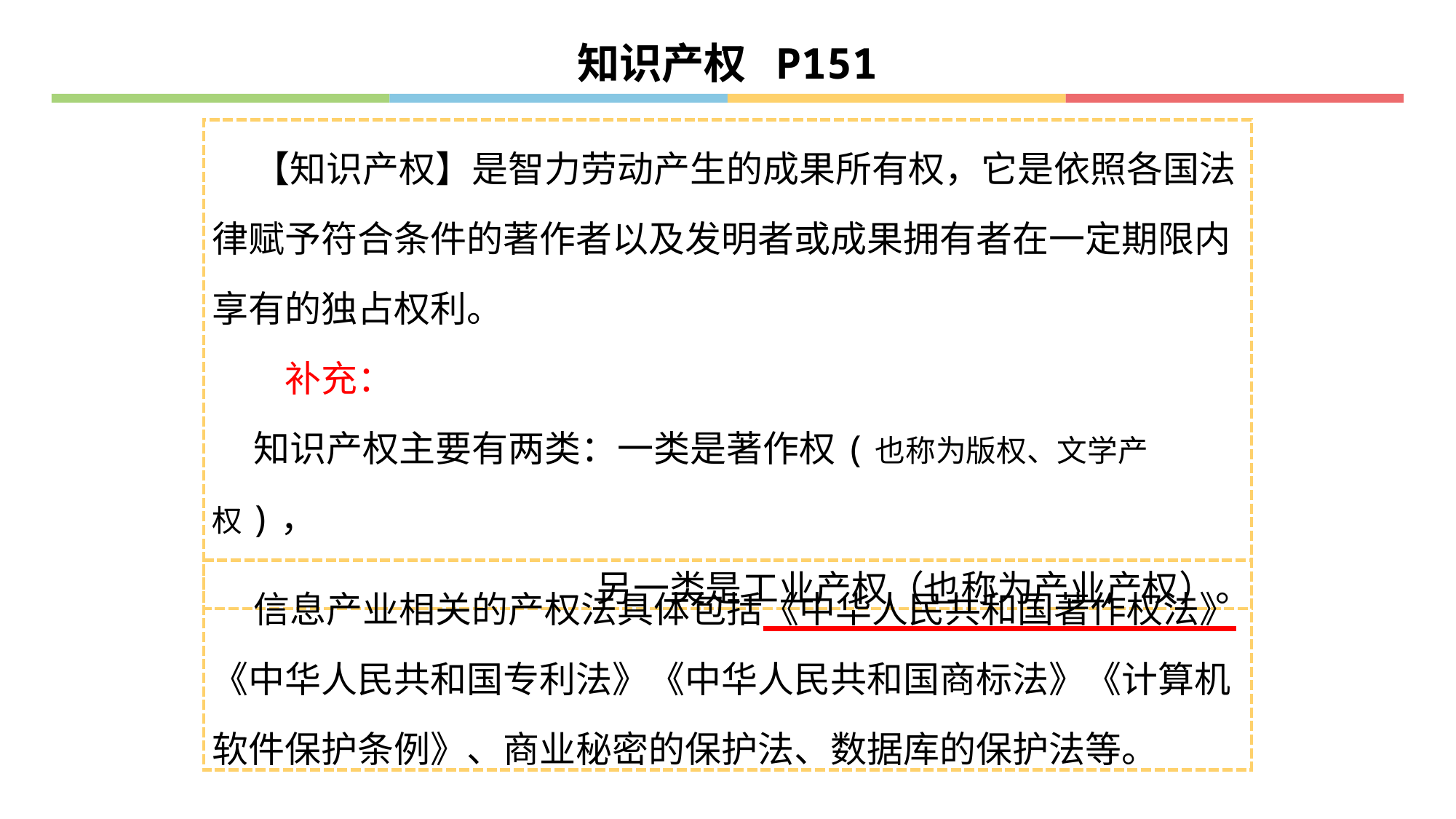

知识产权  P151
    【知识产权】是智力劳动产生的成果所有权，它是依照各国法律赋予符合条件的著作者以及发明者或成果拥有者在一定期限内享有的独占权利。
　　补充：
    知识产权主要有两类：一类是著作权(也称为版权、文学产权)，
另一类是工业产权（也称为产业产权）。
    信息产业相关的产权法具体包括《中华人民共和国著作权法》《中华人民共和国专利法》《中华人民共和国商标法》《计算机软件保护条例》、商业秘密的保护法、数据库的保护法等。